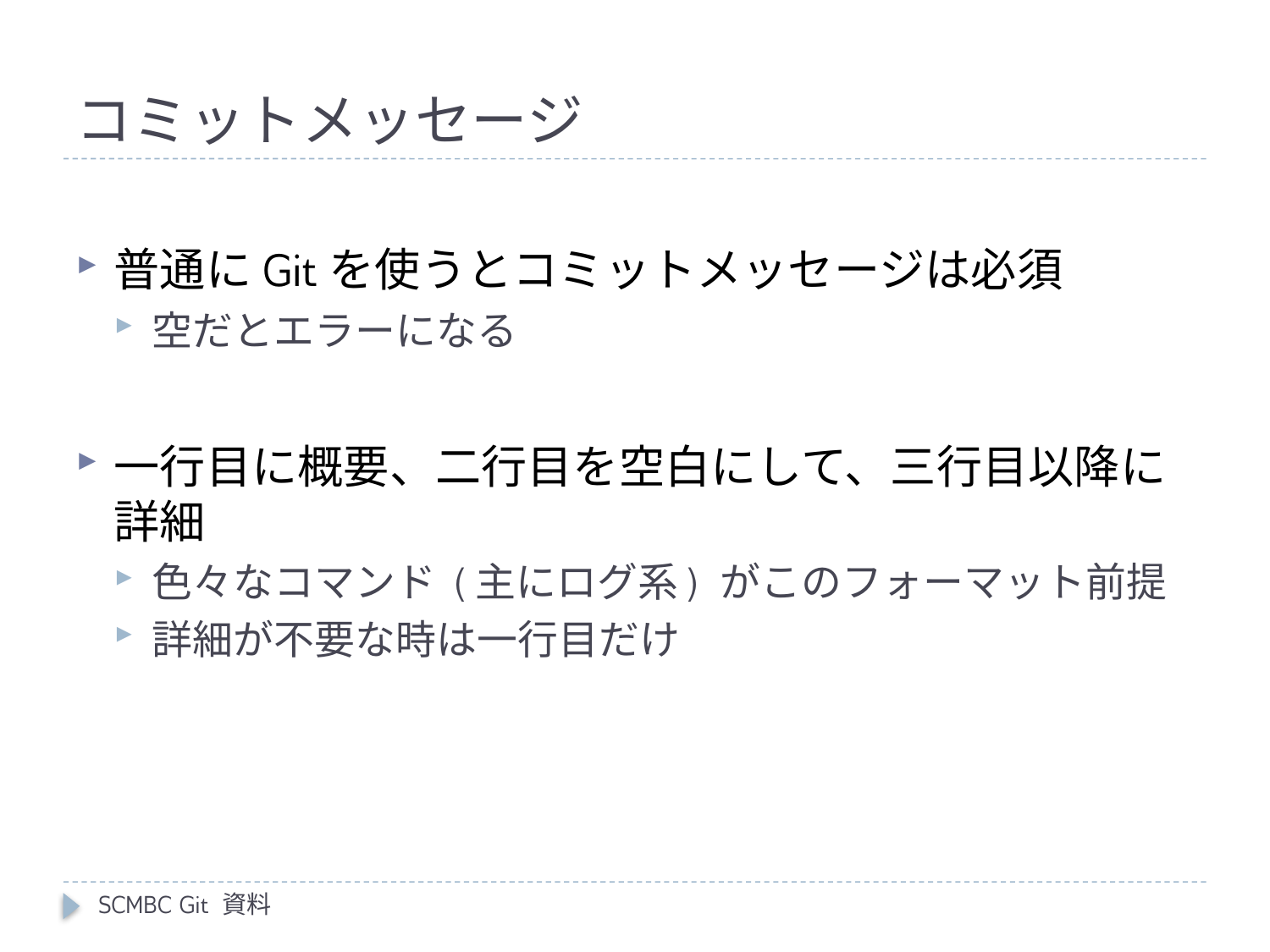

# コミットメッセージ

普通にGitを使うとコミットメッセージは必須
空だとエラーになる

一行目に概要、二行目を空白にして、三行目以降に詳細
色々なコマンド (主にログ系) がこのフォーマット前提
詳細が不要な時は一行目だけ
SCMBC Git 資料